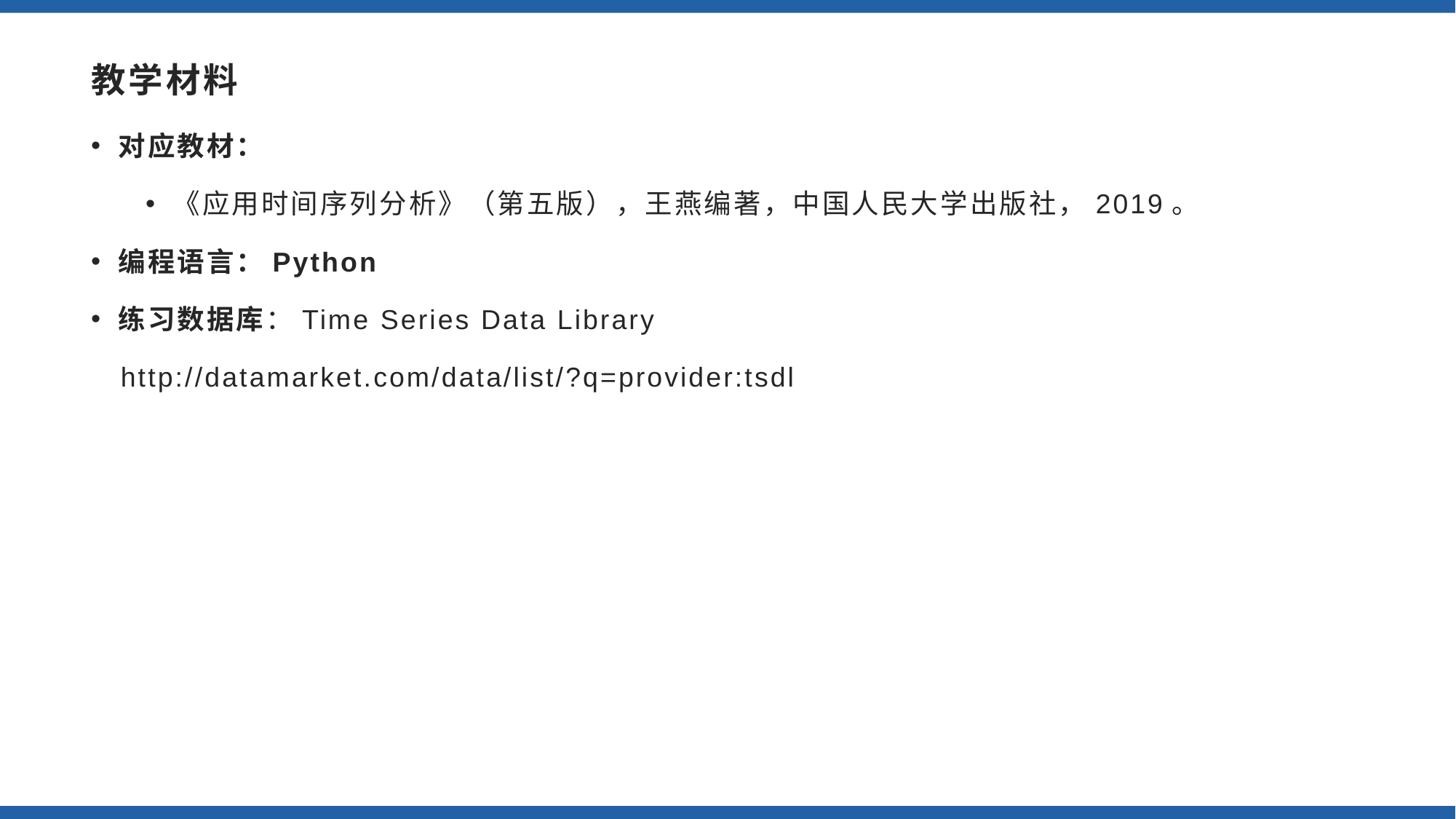

# 教学材料
对应教材：
《应用时间序列分析》（第五版），王燕编著，中国人民大学出版社，2019。
编程语言：Python
练习数据库：Time Series Data Library
   http://datamarket.com/data/list/?q=provider:tsdl